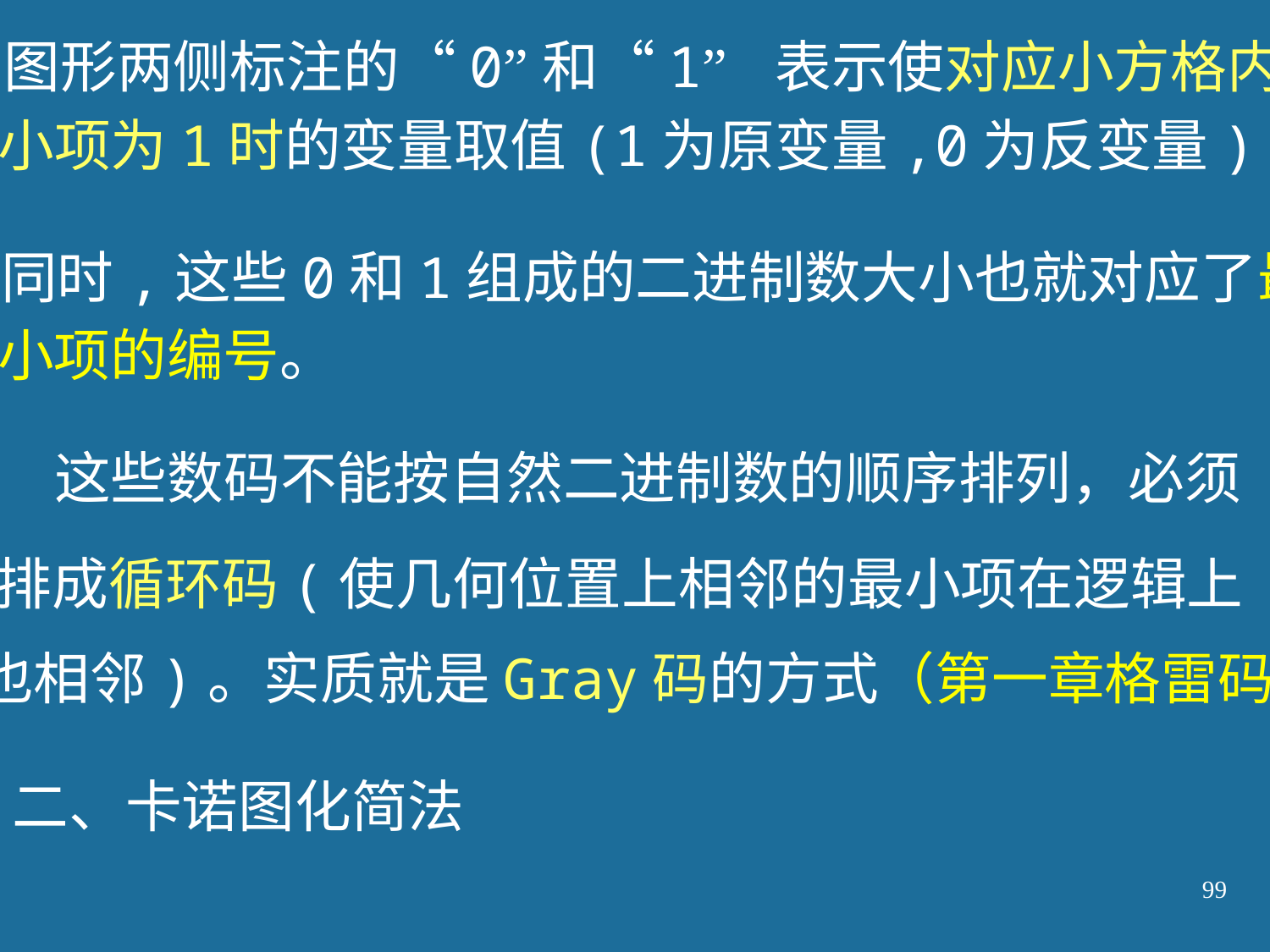

图形两侧标注的“0”和“1” 表示使对应小方格内
最小项为1时的变量取值(1为原变量,0为反变量)。
同时,这些0和1组成的二进制数大小也就对应了最
小项的编号。
这些数码不能按自然二进制数的顺序排列，必须
排成循环码(使几何位置上相邻的最小项在逻辑上
也相邻)。实质就是Gray码的方式（第一章格雷码）
二、卡诺图化简法
99